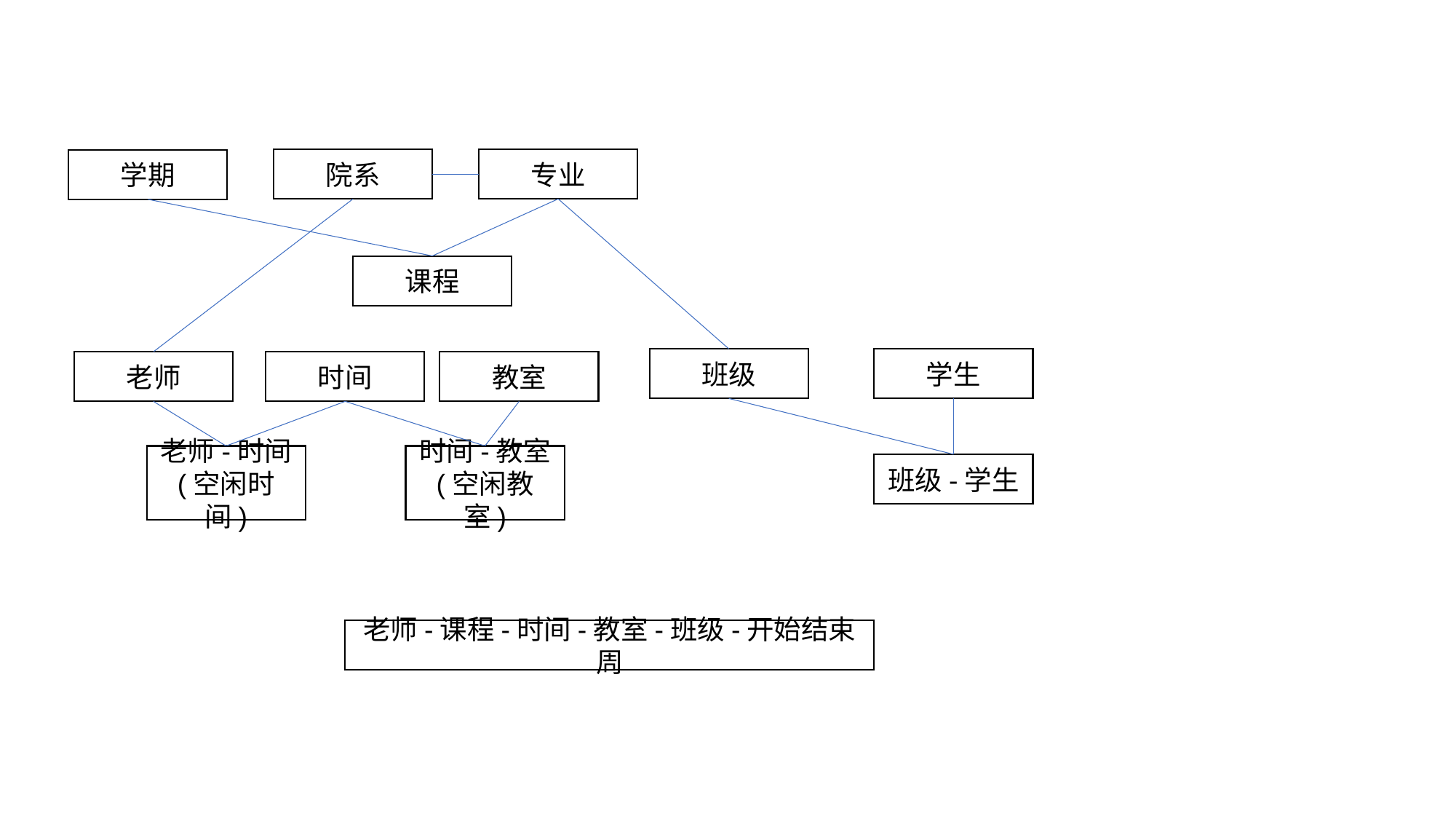

专业
院系
学期
课程
班级
学生
老师
时间
教室
老师-时间
(空闲时间)
时间-教室
(空闲教室)
班级-学生
老师-课程-时间-教室-班级-开始结束周